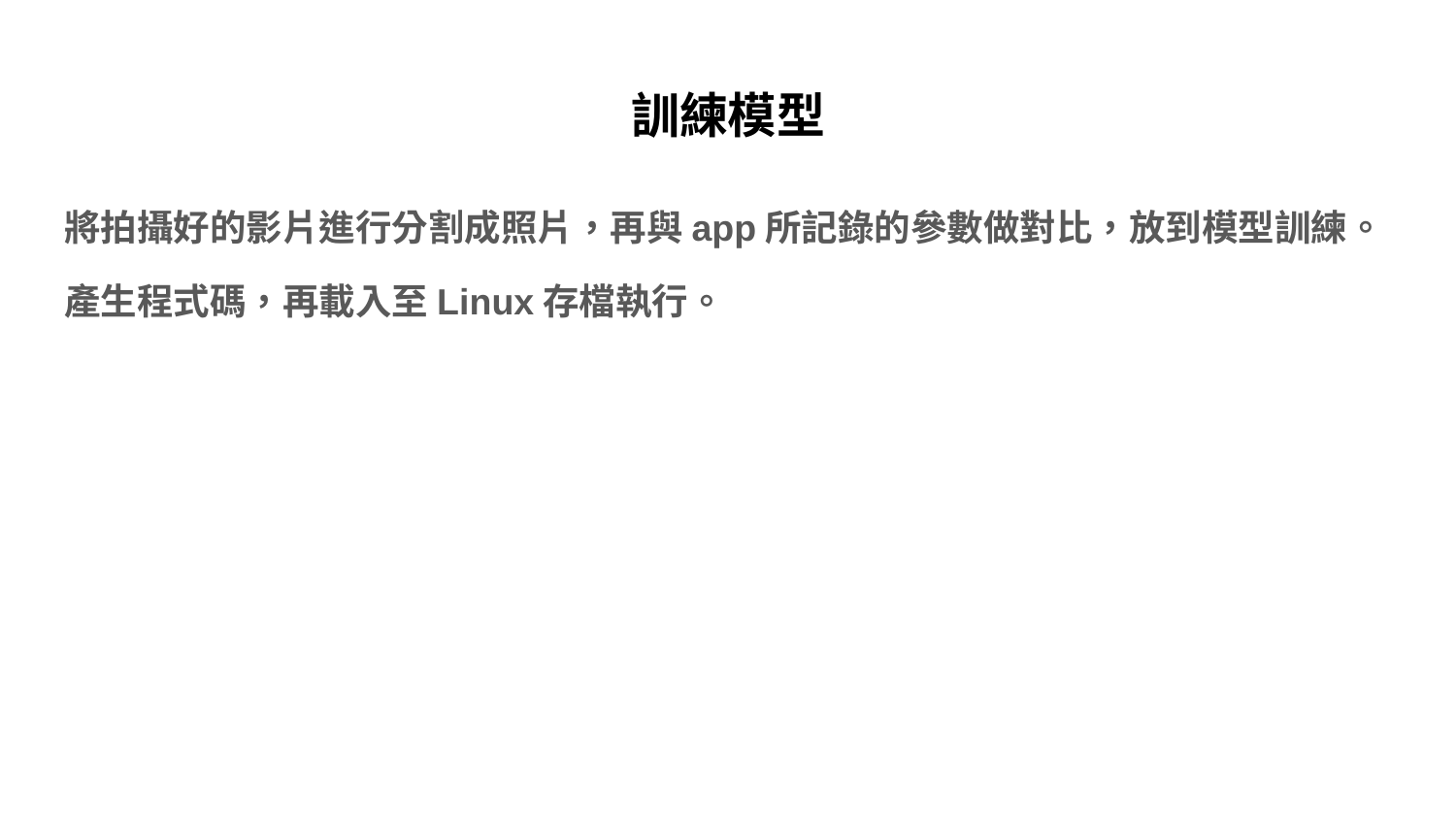

# 訓練模型
將拍攝好的影片進行分割成照片，再與app所記錄的參數做對比，放到模型訓練。
產生程式碼，再載入至Linux存檔執行。